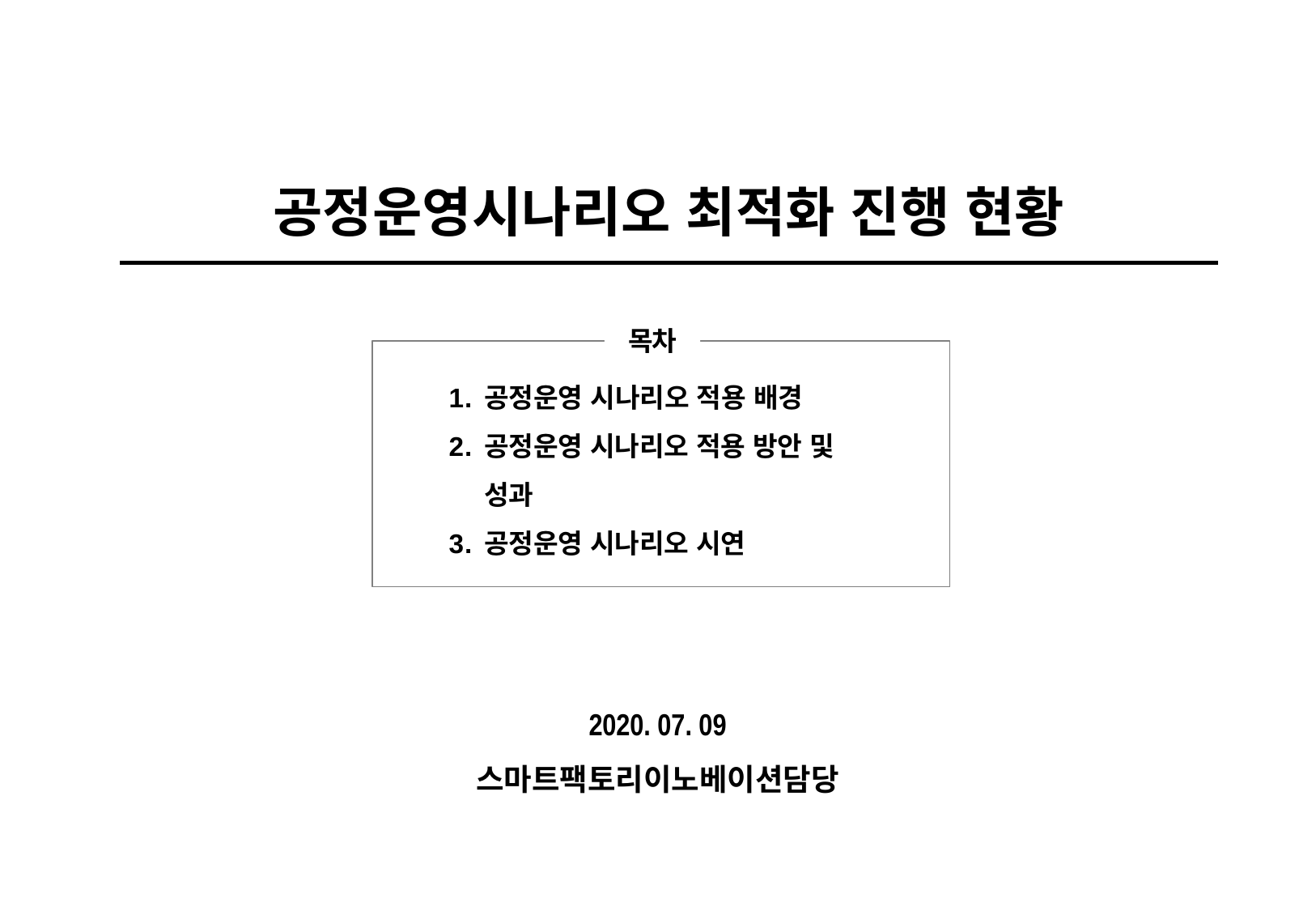

공정운영시나리오 최적화 진행 현황
목차

공정운영 시나리오 적용 배경
공정운영 시나리오 적용 방안 및 성과
공정운영 시나리오 시연
2020. 07. 09
스마트팩토리이노베이션담당